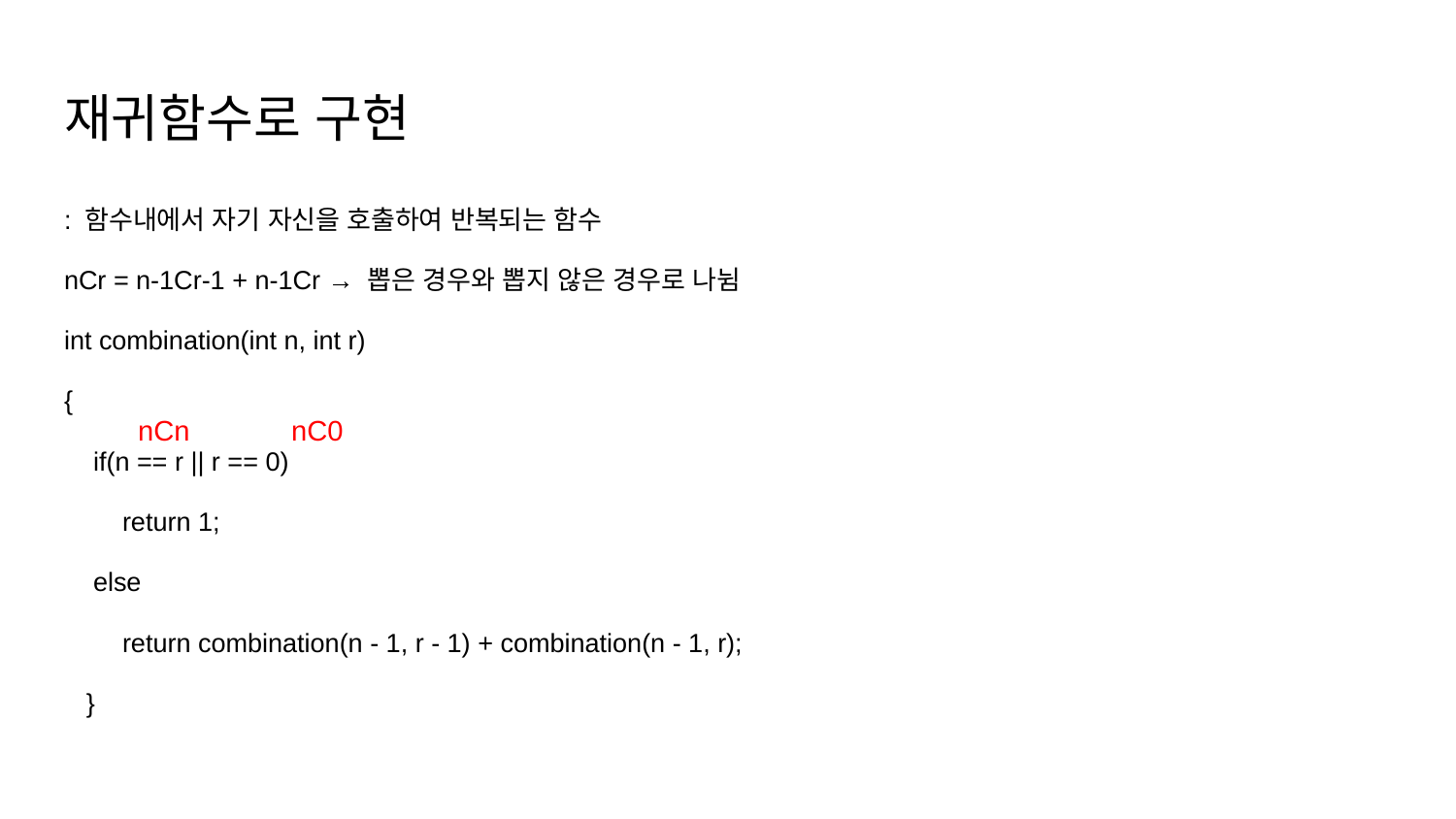

# 재귀함수로 구현
: 함수내에서 자기 자신을 호출하여 반복되는 함수
nCr = n-1Cr-1 + n-1Cr → 뽑은 경우와 뽑지 않은 경우로 나뉨
int combination(int n, int r)
{
    if(n == r || r == 0)
        return 1;
    else
        return combination(n - 1, r - 1) + combination(n - 1, r);
}

nCn 	 nC0